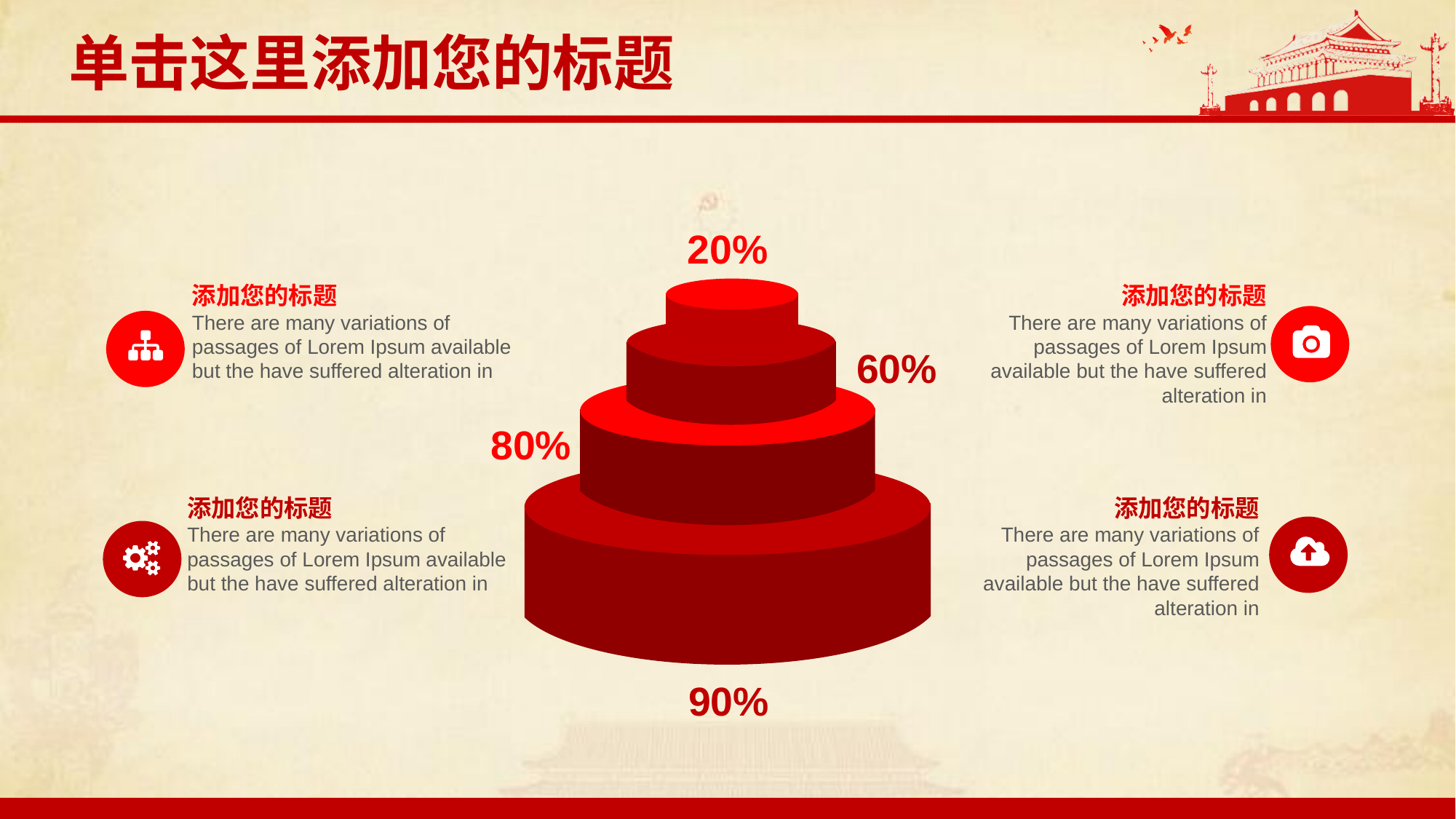

单击这里添加您的标题
20%
添加您的标题
There are many variations of passages of Lorem Ipsum available but the have suffered alteration in
添加您的标题
There are many variations of passages of Lorem Ipsum available but the have suffered alteration in

60%

80%

添加您的标题
There are many variations of passages of Lorem Ipsum available but the have suffered alteration in
添加您的标题
There are many variations of passages of Lorem Ipsum available but the have suffered alteration in

90%